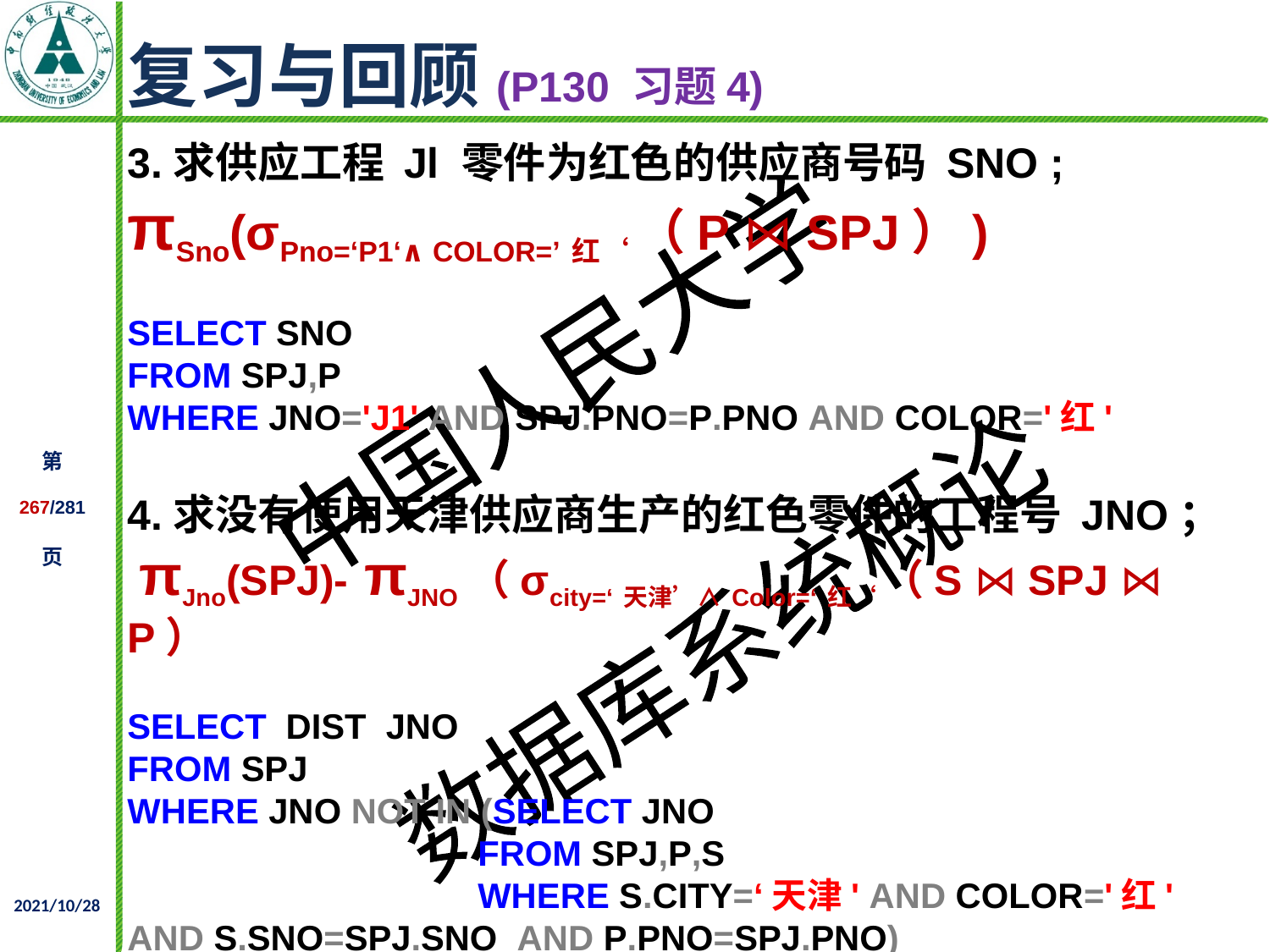

# 复习与回顾(P130 习题4)
3.求供应工程 Jl 零件为红色的供应商号码 SNO ;
πSno(σPno=‘P1‘∧ COLOR=’红‘ （P ⋈ SPJ）)

SELECT SNO
FROM SPJ,P
WHERE JNO='J1' AND SPJ.PNO=P.PNO AND COLOR='红'

4.求没有使用天津供应商生产的红色零件的工程号 JNO；
 πJno(SPJ)- πJNO（σcity=‘天津’∧Color=‘红‘ （S ⋈ SPJ ⋈ P）

SELECT  DIST  JNO
FROM SPJ
WHERE JNO NOT IN (SELECT JNO
                                    FROM SPJ,P,S
                                    WHERE S.CITY=‘天津' AND COLOR='红'  AND S.SNO=SPJ.SNO  AND P.PNO=SPJ.PNO)

2021/10/28